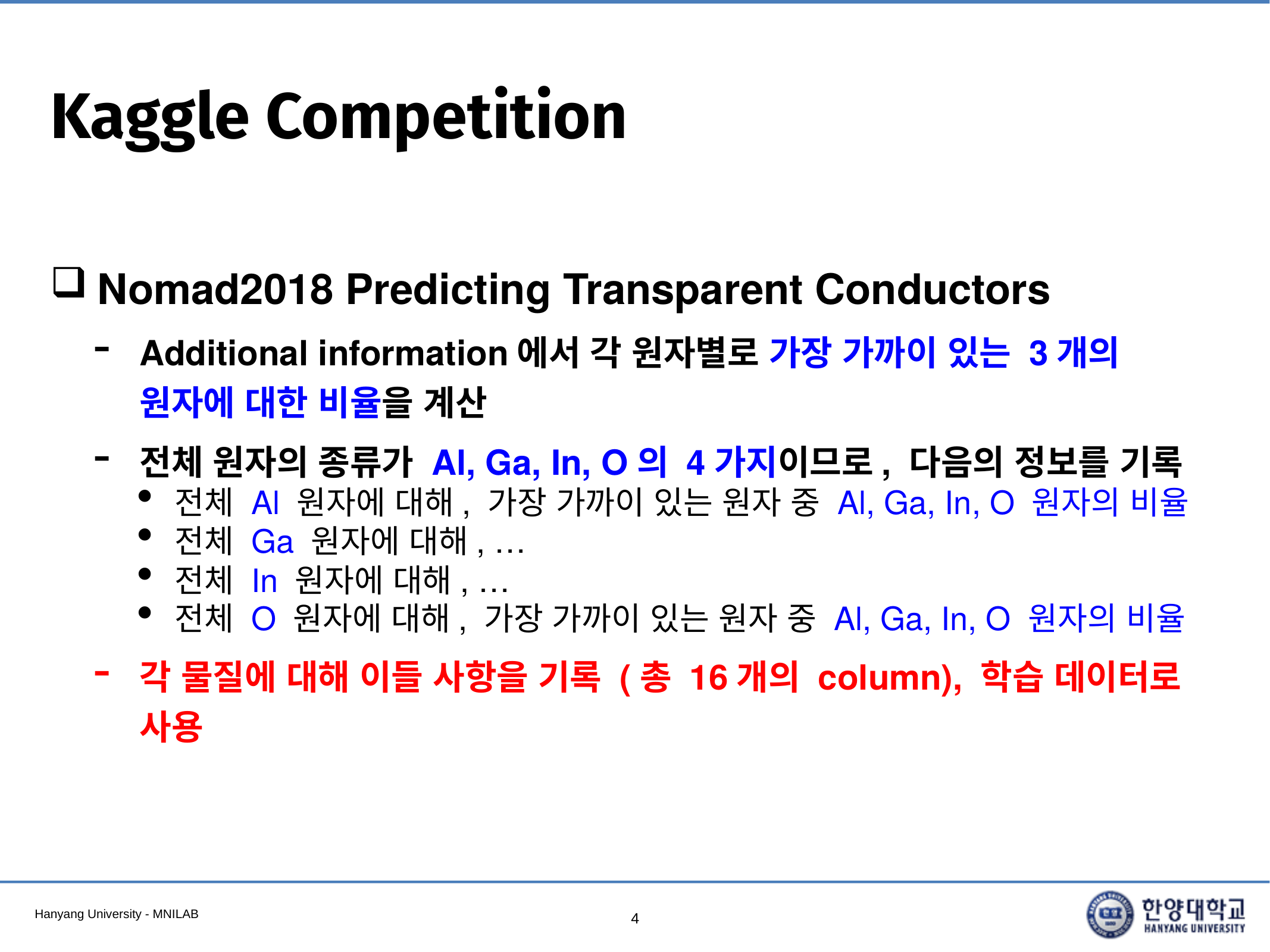

# Kaggle Competition
Nomad2018 Predicting Transparent Conductors
Additional information에서 각 원자별로 가장 가까이 있는 3개의 원자에 대한 비율을 계산
전체 원자의 종류가 Al, Ga, In, O의 4가지이므로, 다음의 정보를 기록
전체 Al 원자에 대해, 가장 가까이 있는 원자 중 Al, Ga, In, O 원자의 비율
전체 Ga 원자에 대해, …
전체 In 원자에 대해, …
전체 O 원자에 대해, 가장 가까이 있는 원자 중 Al, Ga, In, O 원자의 비율
각 물질에 대해 이들 사항을 기록 (총 16개의 column), 학습 데이터로 사용
4